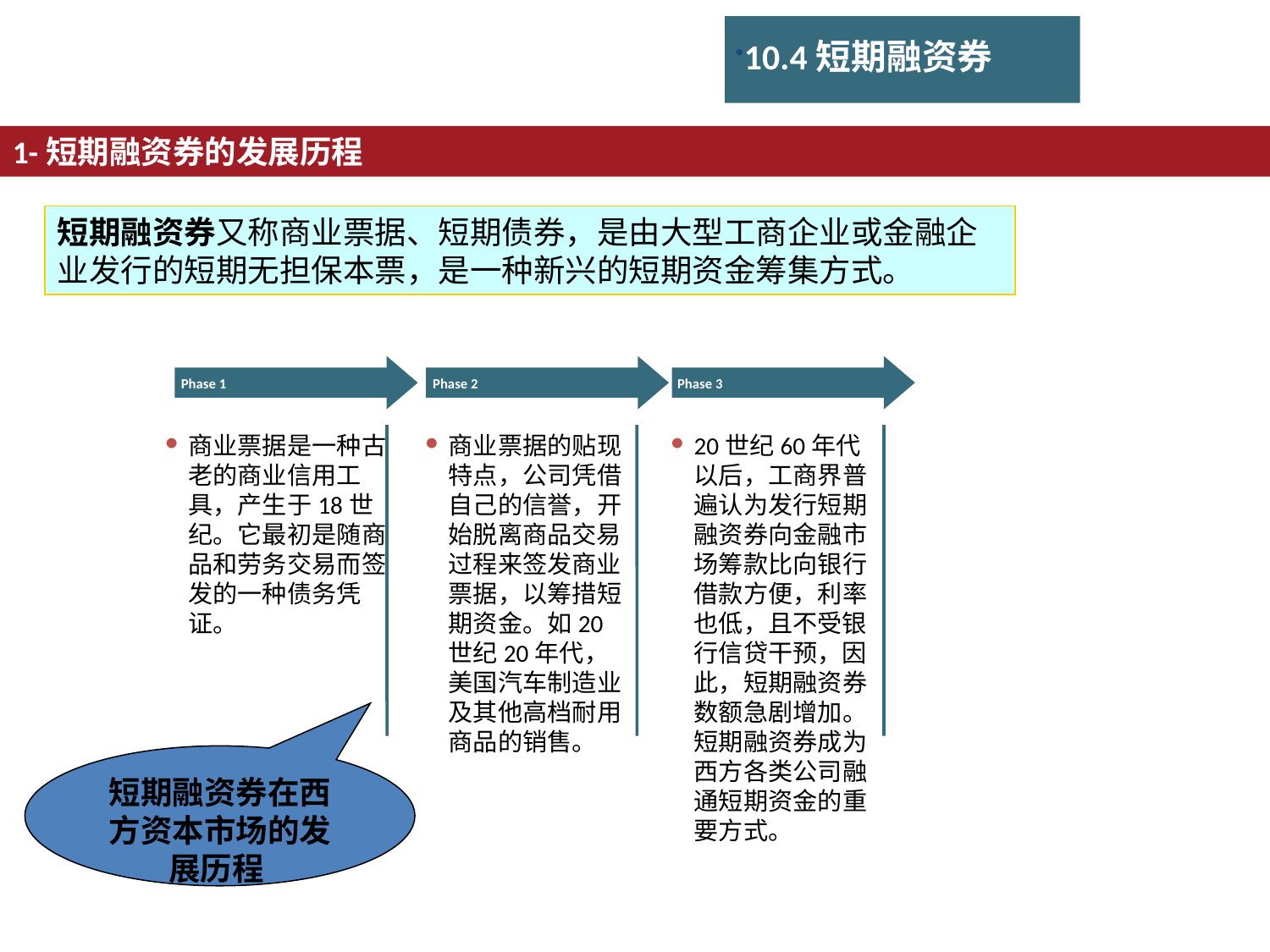

10.4短期融资券
1-短期融资券的发展历程
短期融资券又称商业票据、短期债券，是由大型工商企业或金融企业发行的短期无担保本票，是一种新兴的短期资金筹集方式。

Phase 1
Phase 2
Phase 3

商业票据是一种古老的商业信用工具，产生于18世纪。它最初是随商品和劳务交易而签发的一种债务凭证。
商业票据的贴现特点，公司凭借自己的信誉，开始脱离商品交易过程来签发商业票据，以筹措短期资金。如20世纪20年代，美国汽车制造业及其他高档耐用商品的销售。
20世纪60年代以后，工商界普遍认为发行短期融资券向金融市场筹款比向银行借款方便，利率也低，且不受银行信贷干预，因此，短期融资券数额急剧增加。短期融资券成为西方各类公司融通短期资金的重要方式。
短期融资券在西方资本市场的发展历程